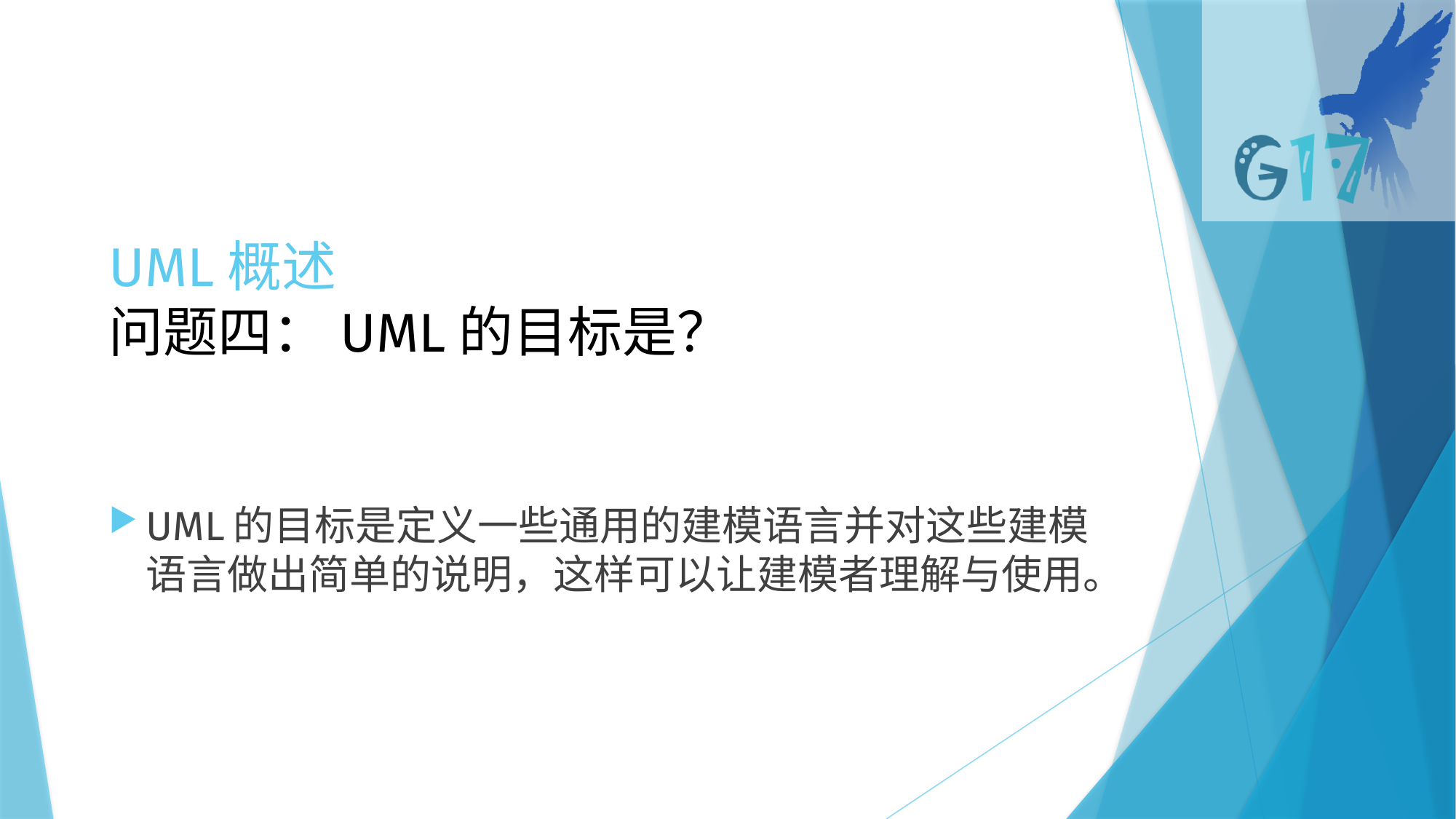

# UML概述 问题四：UML的目标是？
UML的目标是定义一些通用的建模语言并对这些建模语言做出简单的说明，这样可以让建模者理解与使用。